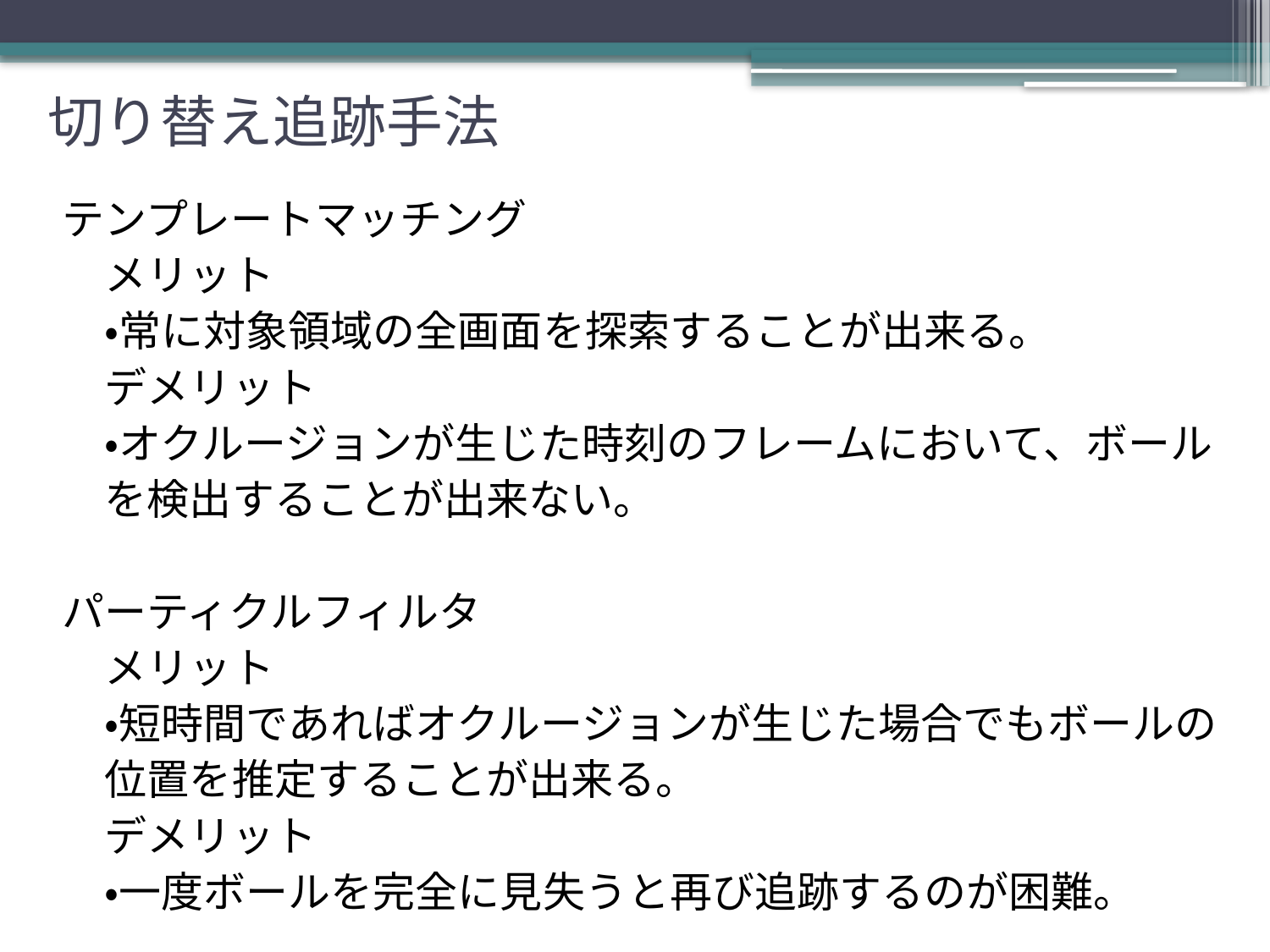

# 切り替え追跡手法
テンプレートマッチング
　メリット
　・常に対象領域の全画面を探索することが出来る。
　デメリット
　・オクルージョンが生じた時刻のフレームにおいて、ボール
　を検出することが出来ない。

パーティクルフィルタ
　メリット
　・短時間であればオクルージョンが生じた場合でもボールの
　位置を推定することが出来る。
　デメリット
　・一度ボールを完全に見失うと再び追跡するのが困難。